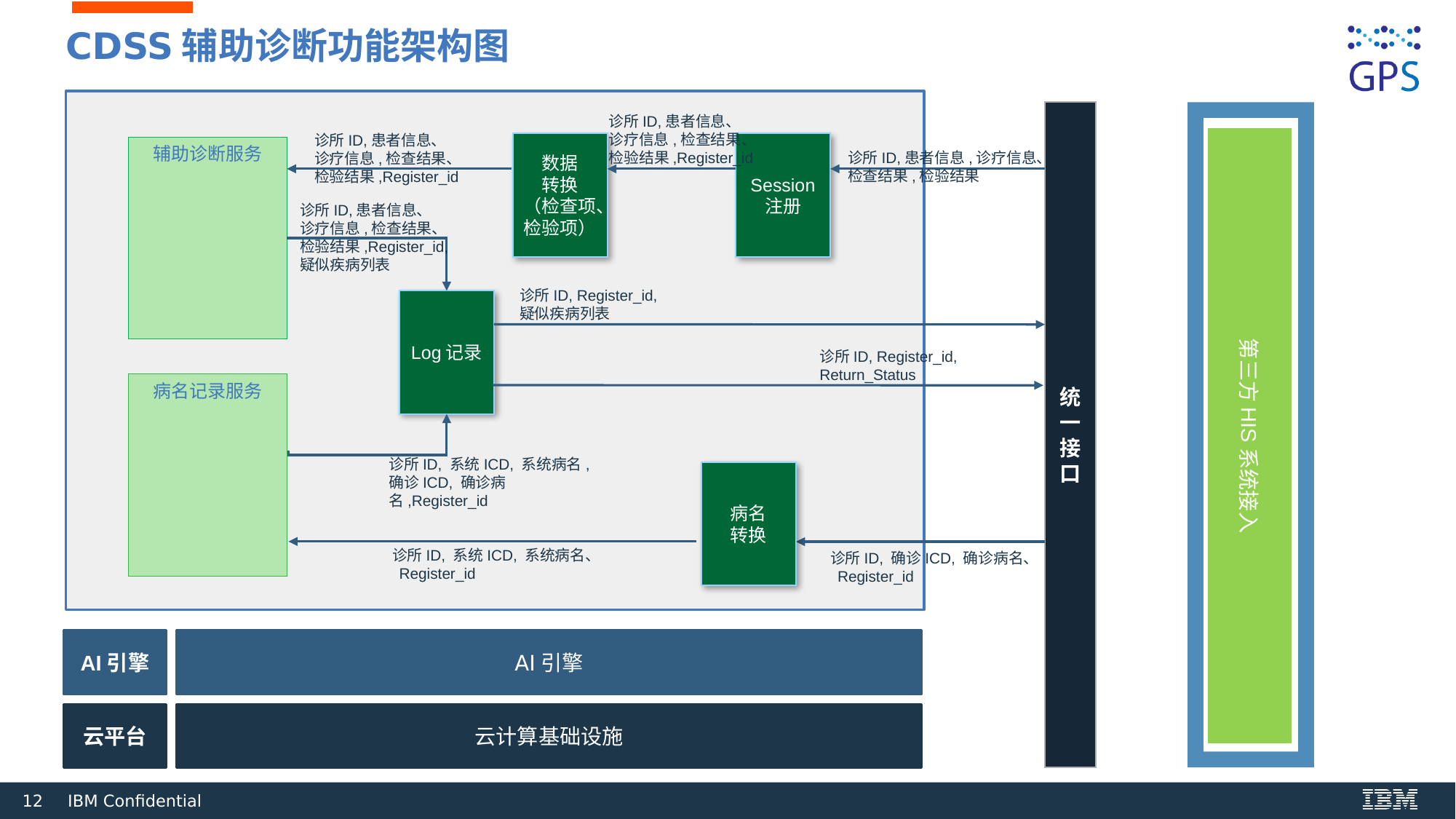

# CDSS辅助诊断功能架构图

统一接口

诊所ID,患者信息、
诊疗信息,检查结果、
检验结果,Register_id
第三方HIS系统接入
诊所ID,患者信息、
诊疗信息,检查结果、
检验结果,Register_id
数据
转换
（检查项、检验项）
Session
注册
辅助诊断服务
诊所ID,患者信息,诊疗信息、
检查结果,检验结果
诊所ID,患者信息、
诊疗信息,检查结果、
检验结果,Register_id,
疑似疾病列表
诊所ID, Register_id,
疑似疾病列表

Log记录
诊所ID, Register_id,
Return_Status
病名记录服务
诊所ID, 系统ICD, 系统病名,确诊ICD, 确诊病名,Register_id
病名
转换
诊所ID, 系统ICD, 系统病名、 Register_id
诊所ID, 确诊ICD, 确诊病名、 Register_id
AI引擎
AI引擎
云平台
云计算基础设施